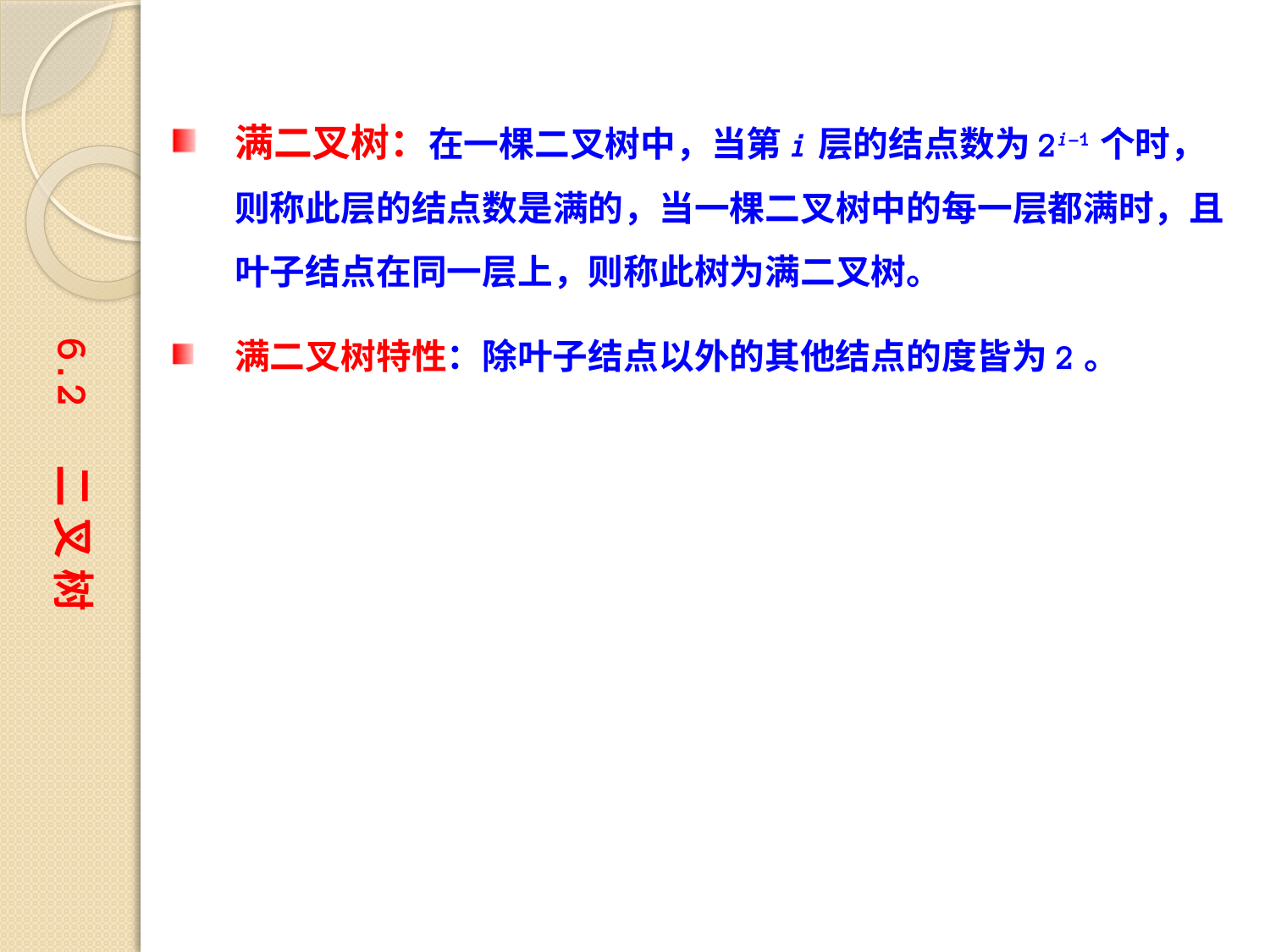

满二叉树：在一棵二叉树中，当第i层的结点数为2i-1个时，则称此层的结点数是满的，当一棵二叉树中的每一层都满时，且叶子结点在同一层上，则称此树为满二叉树。
满二叉树特性：除叶子结点以外的其他结点的度皆为2。
6.2  二 叉 树